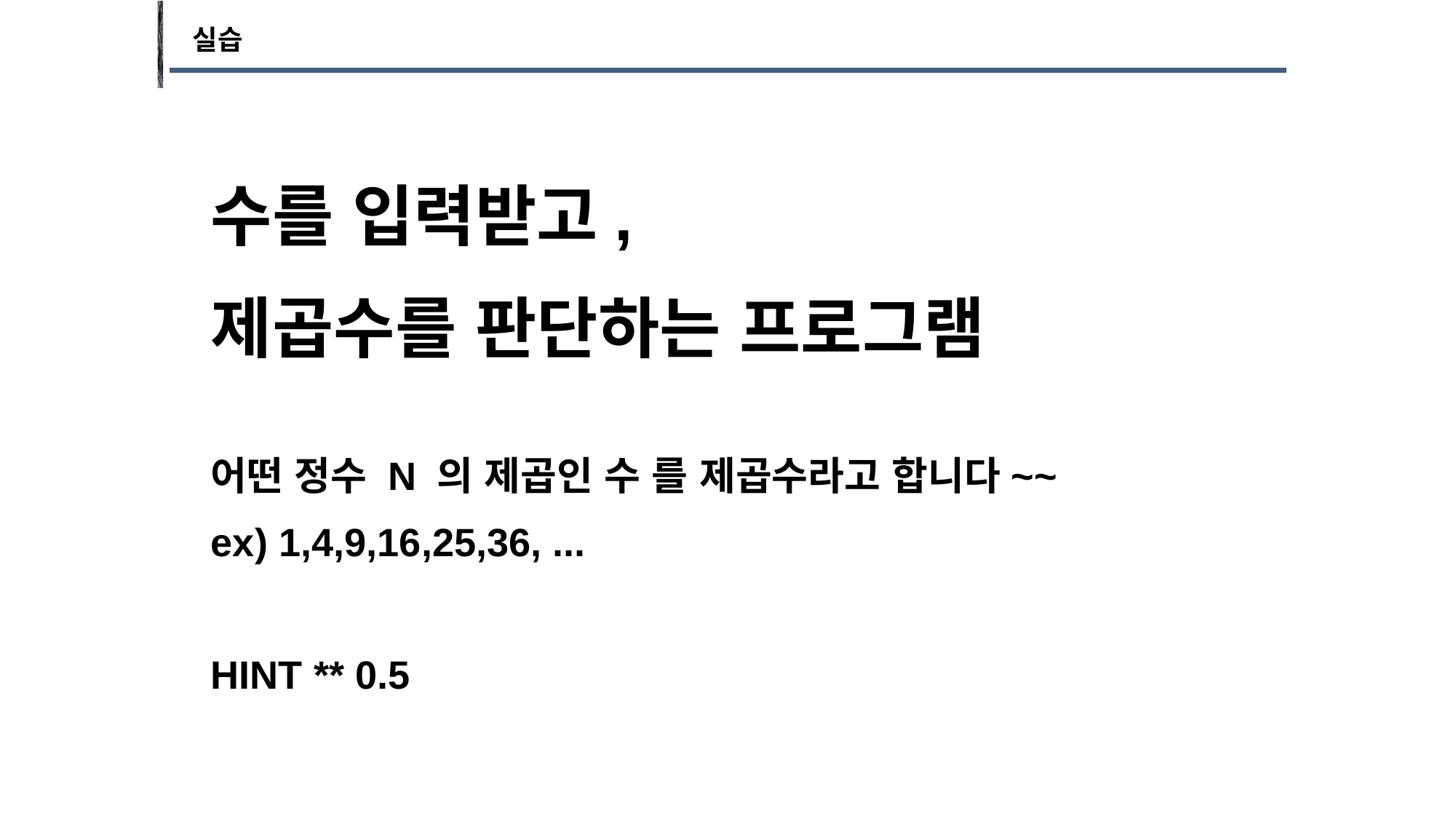

실습

수를 입력받고,
제곱수를 판단하는 프로그램

어떤 정수 N 의 제곱인 수 를 제곱수라고 합니다~~
ex) 1,4,9,16,25,36, ...

HINT ** 0.5